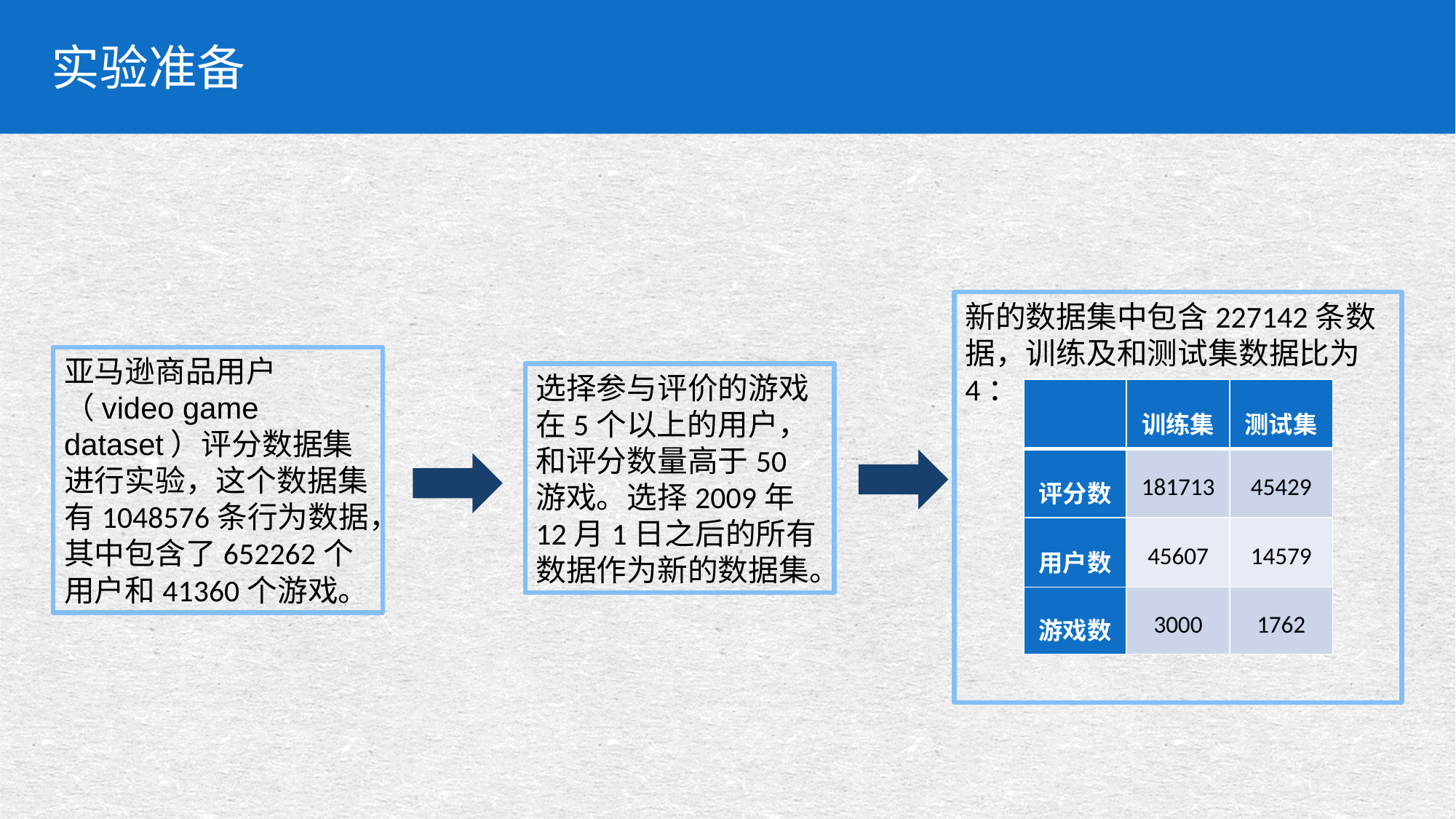

实验准备
新的数据集中包含227142条数据，训练及和测试集数据比为4：1

亚马逊商品用户（video game dataset）评分数据集进行实验，这个数据集有1048576条行为数据，其中包含了652262个用户和41360个游戏。
选择参与评价的游戏在5个以上的用户，和评分数量高于50游戏。选择2009年12月1日之后的所有数据作为新的数据集。
|  | 训练集 | 测试集 |
| --- | --- | --- |
| 评分数 | 181713 | 45429 |
| 用户数 | 45607 | 14579 |
| 游戏数 | 3000 | 1762 |